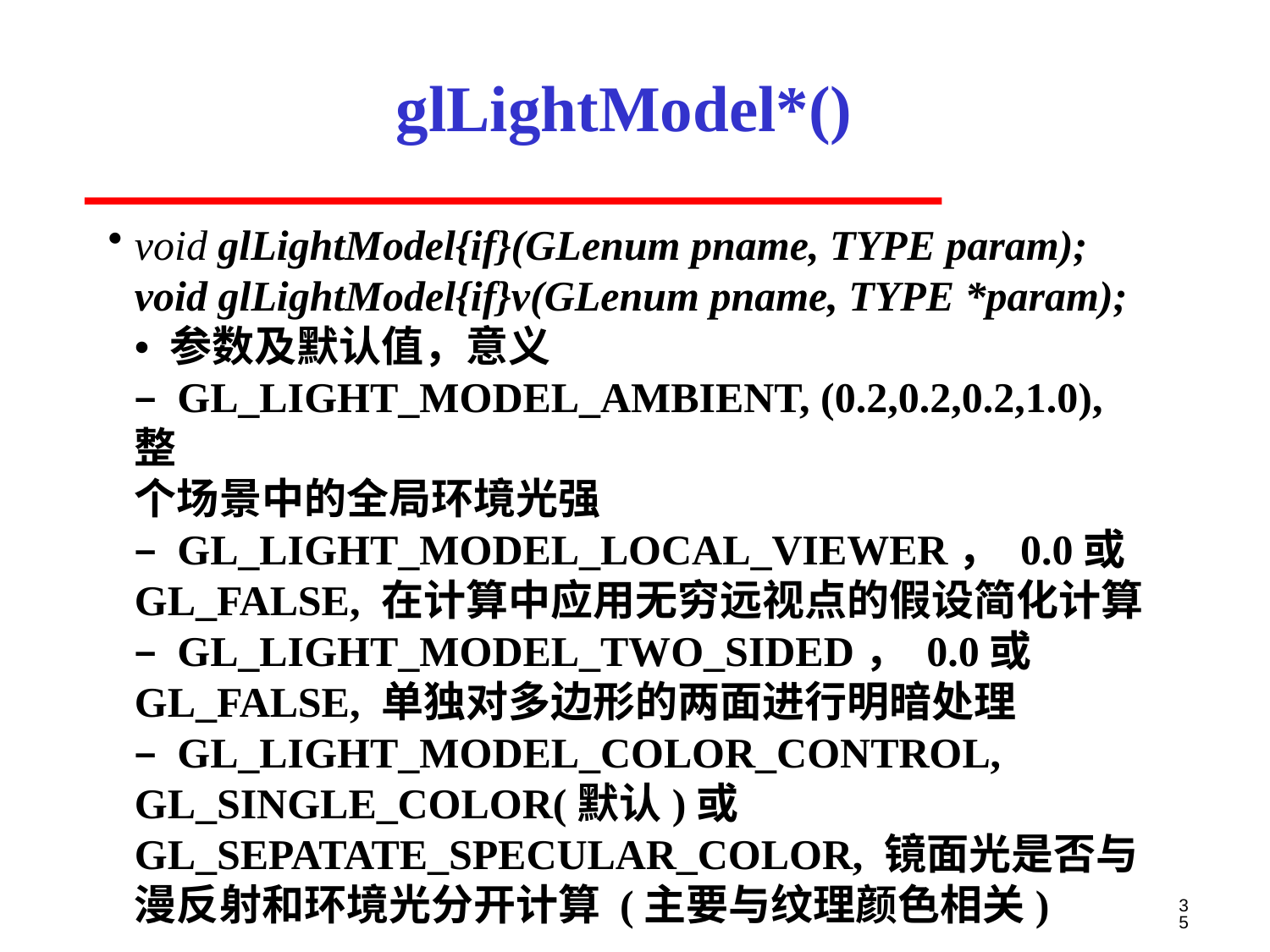

# glLightModel*()
void glLightModel{if}(GLenum pname, TYPE param);
void glLightModel{if}v(GLenum pname, TYPE *param);
• 参数及默认值，意义
– GL_LIGHT_MODEL_AMBIENT, (0.2,0.2,0.2,1.0), 整
个场景中的全局环境光强
– GL_LIGHT_MODEL_LOCAL_VIEWER， 0.0或
GL_FALSE, 在计算中应用无穷远视点的假设简化计算
– GL_LIGHT_MODEL_TWO_SIDED， 0.0或
GL_FALSE, 单独对多边形的两面进行明暗处理
– GL_LIGHT_MODEL_COLOR_CONTROL,
GL_SINGLE_COLOR(默认)或
GL_SEPATATE_SPECULAR_COLOR, 镜面光是否与
漫反射和环境光分开计算 (主要与纹理颜色相关)
35